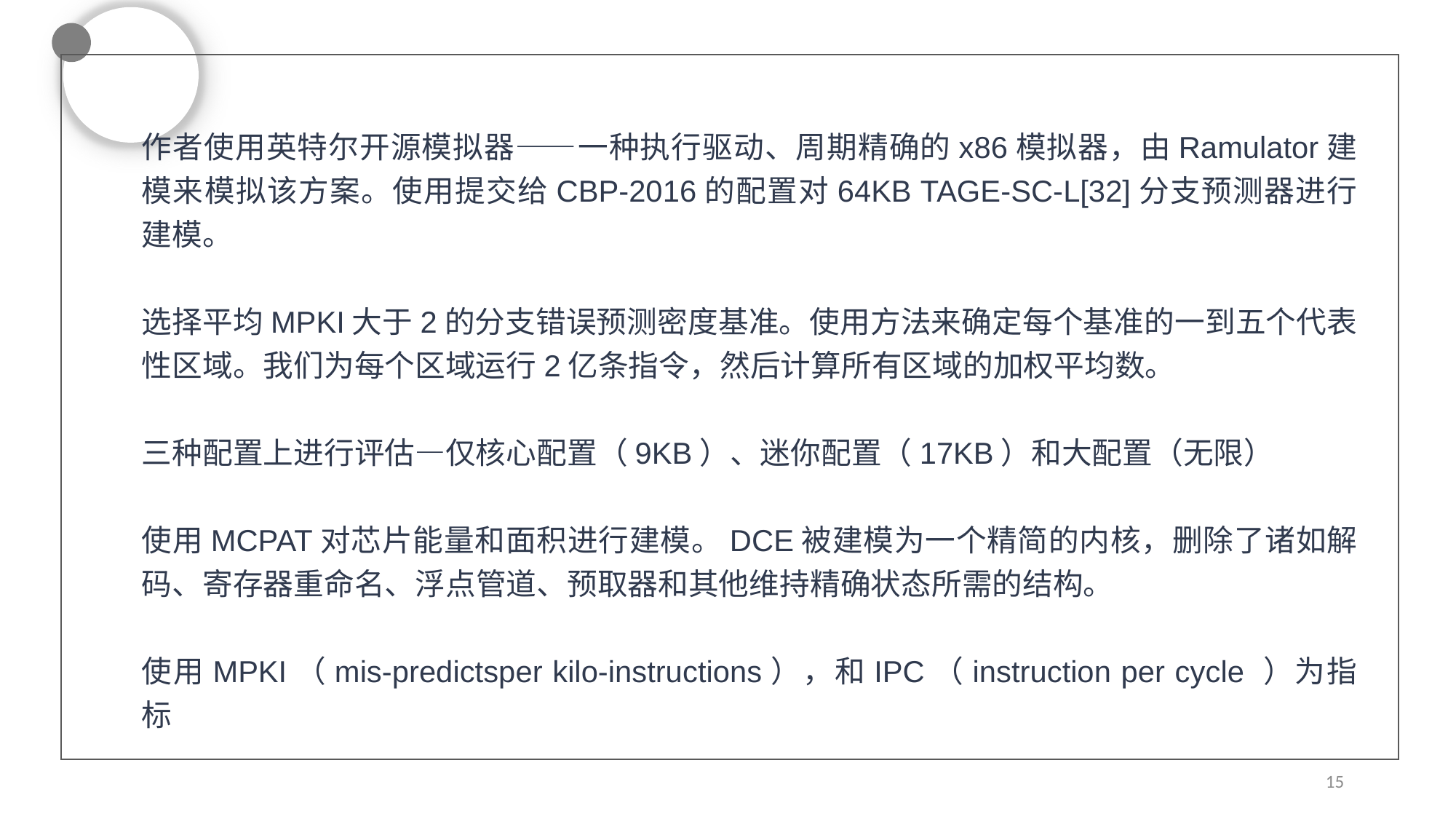

作者使用英特尔开源模拟器——一种执行驱动、周期精确的x86模拟器，由Ramulator建模来模拟该方案。使用提交给CBP-2016的配置对64KB TAGE-SC-L[32]分支预测器进行建模。

选择平均MPKI大于2的分支错误预测密度基准。使用方法来确定每个基准的一到五个代表性区域。我们为每个区域运行2亿条指令，然后计算所有区域的加权平均数。

三种配置上进行评估—仅核心配置（9KB）、迷你配置（17KB）和大配置（无限）

使用MCPAT对芯片能量和面积进行建模。DCE被建模为一个精简的内核，删除了诸如解码、寄存器重命名、浮点管道、预取器和其他维持精确状态所需的结构。

使用MPKI（mis-predictsper kilo-instructions），和IPC（instruction per cycle ）为指标
15